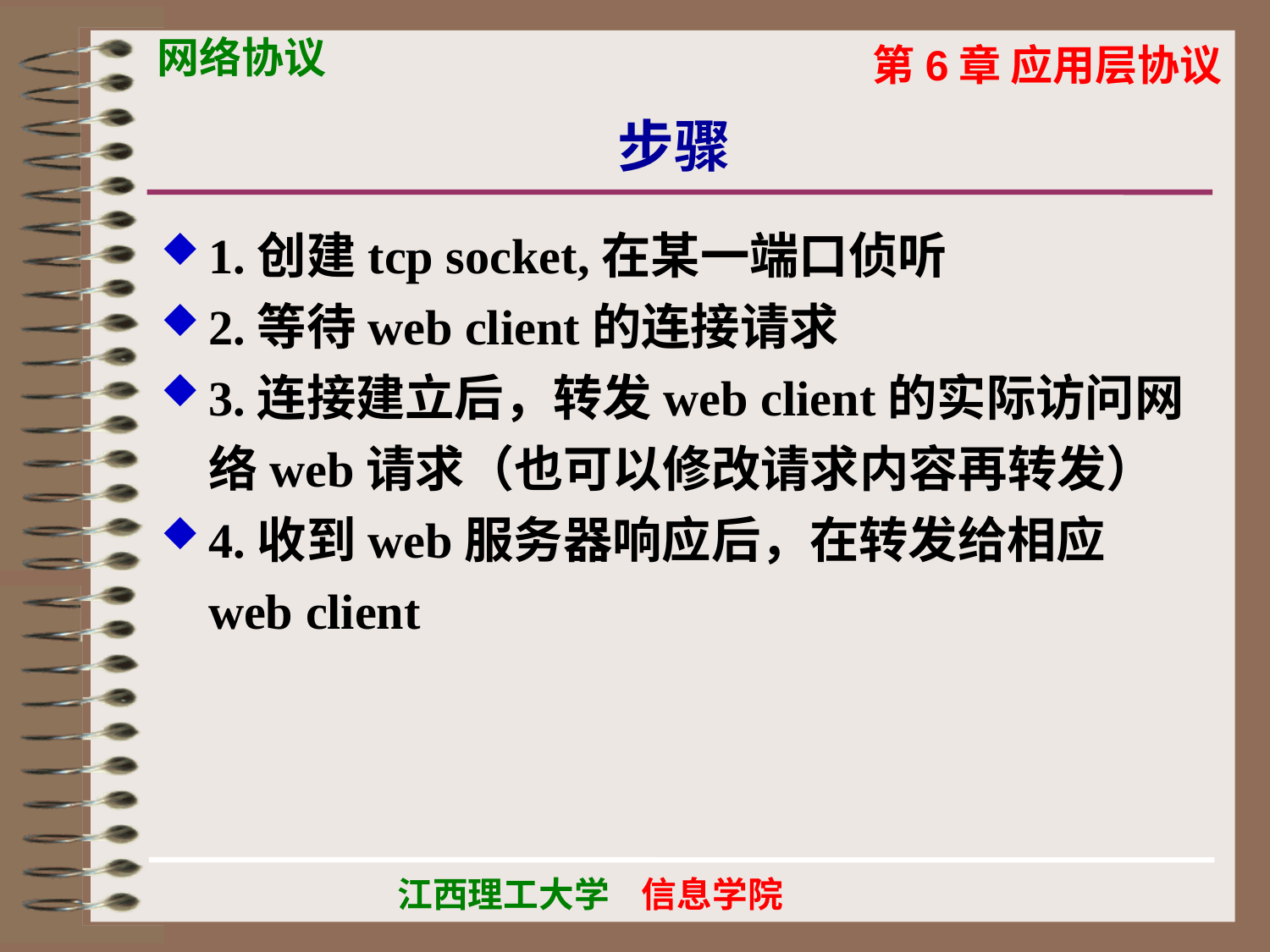

# 步骤
1.创建tcp socket,在某一端口侦听
2.等待web client的连接请求
3.连接建立后，转发web client的实际访问网络web请求（也可以修改请求内容再转发）
4.收到web服务器响应后，在转发给相应web client